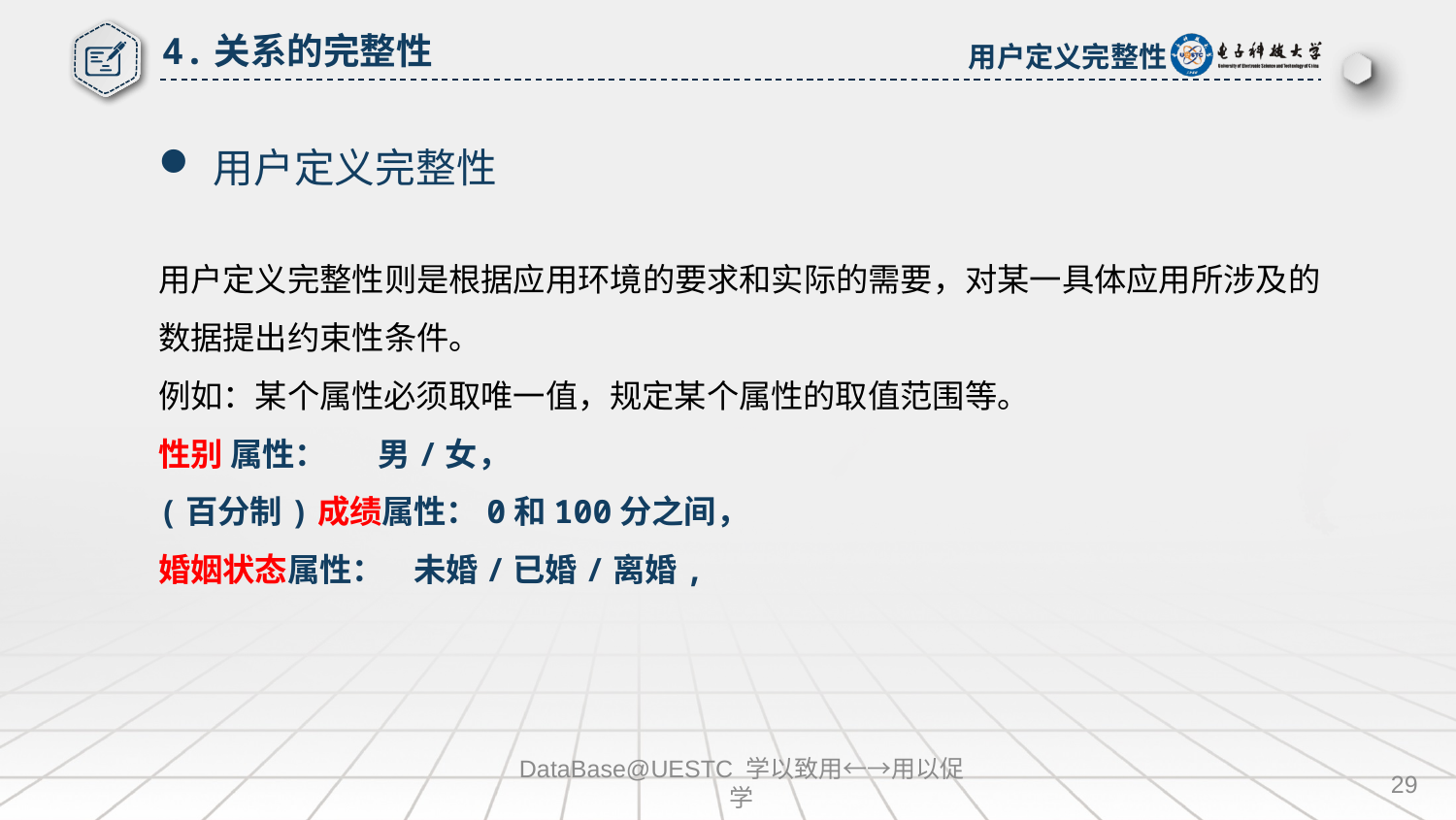

4.关系的完整性
用户定义完整性
用户定义完整性

用户定义完整性则是根据应用环境的要求和实际的需要，对某一具体应用所涉及的数据提出约束性条件。
例如：某个属性必须取唯一值，规定某个属性的取值范围等。
性别 属性：       男/女，
(百分制)成绩属性：0和100分之间，
婚姻状态属性：    未婚/已婚/离婚,

DataBase@UESTC 学以致用←→用以促学
29